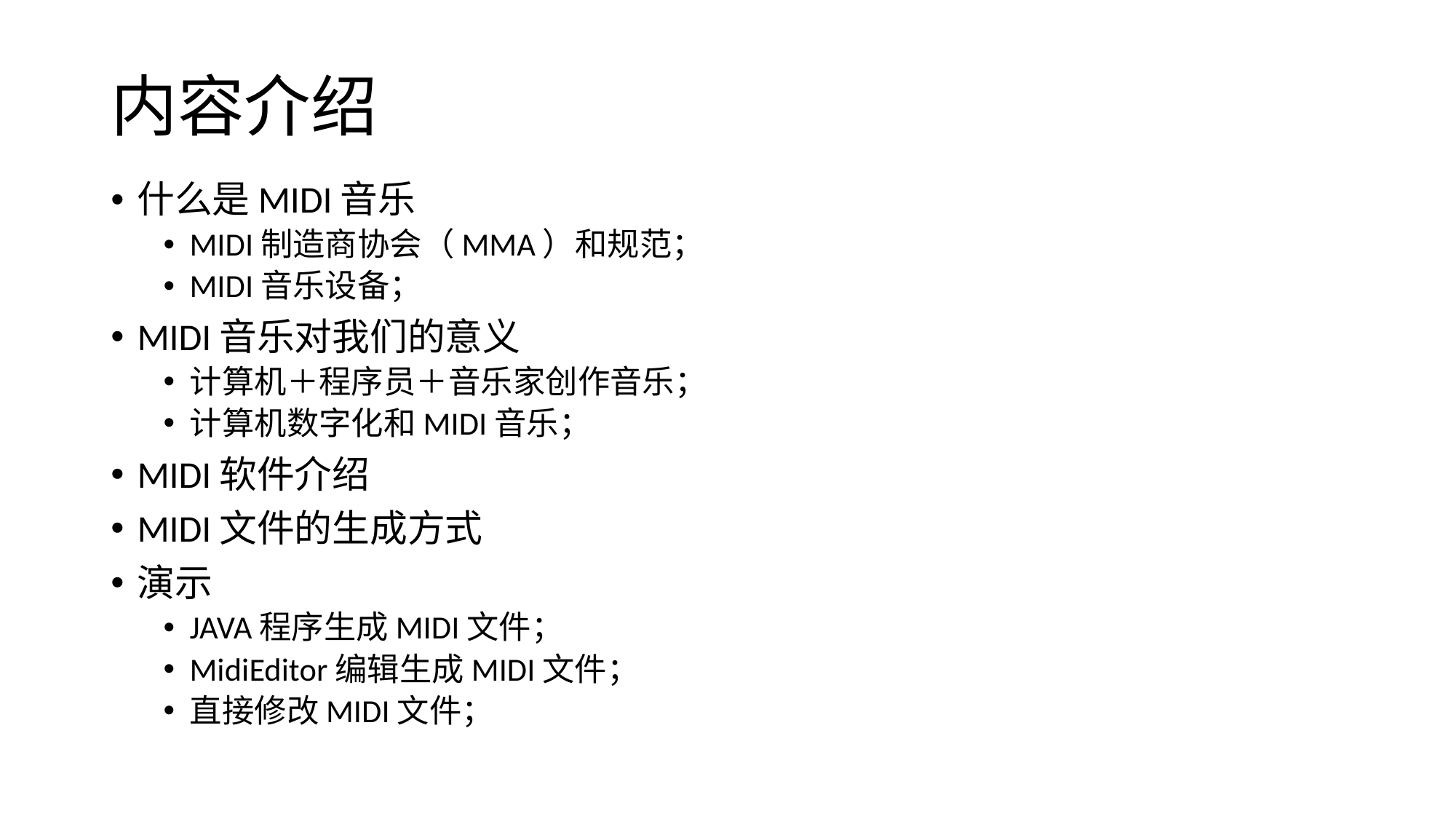

# 内容介绍
什么是MIDI音乐
MIDI制造商协会（MMA）和规范；
MIDI音乐设备；
MIDI音乐对我们的意义
计算机＋程序员＋音乐家创作音乐；
计算机数字化和MIDI音乐；
MIDI软件介绍
MIDI文件的生成方式
演示
JAVA程序生成MIDI文件；
MidiEditor编辑生成MIDI文件；
直接修改MIDI文件；